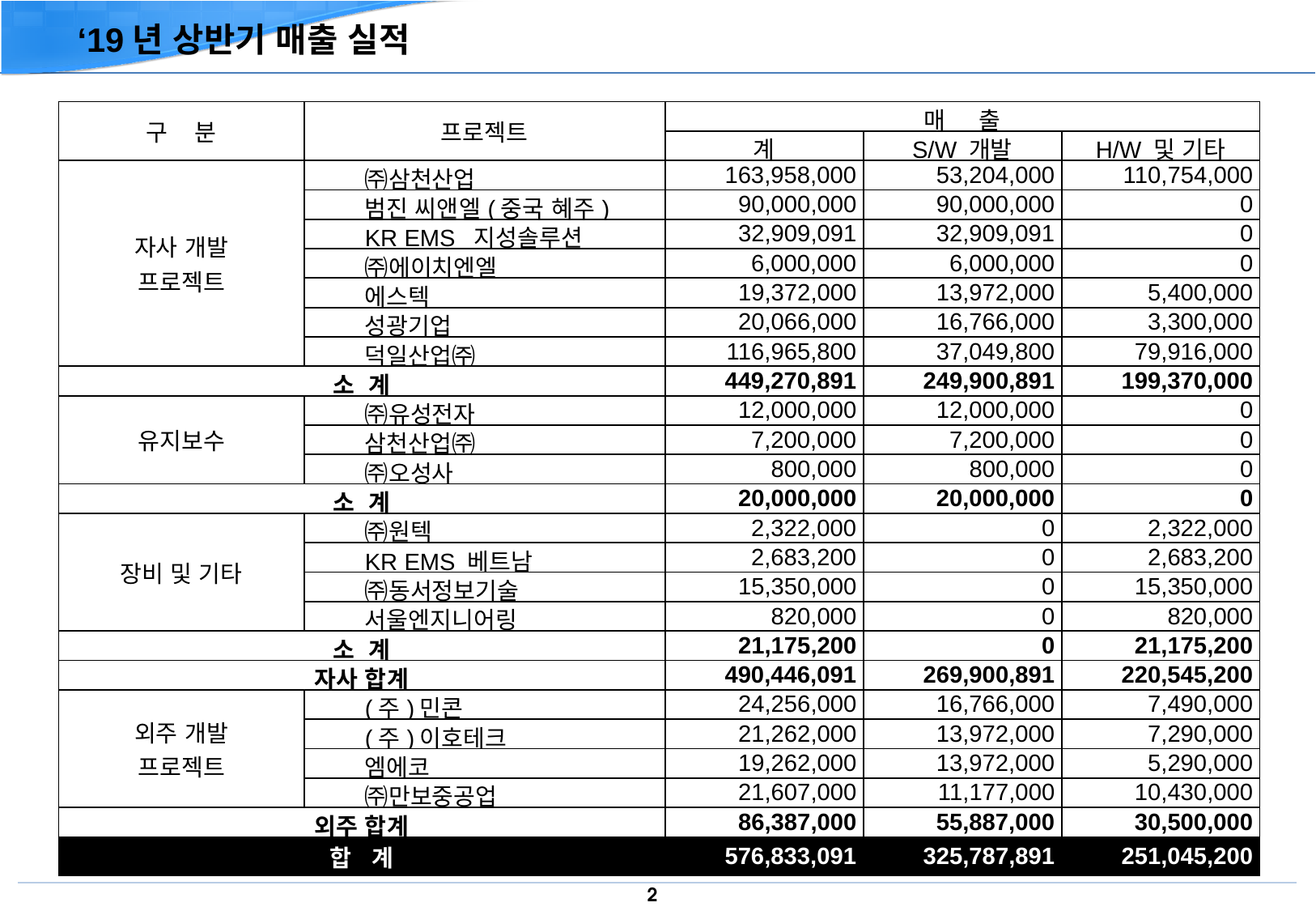

‘19년 상반기 매출 실적
| 구 분 | 프로젝트 | 매 출 |  |  |
| --- | --- | --- | --- | --- |
|  |  | 계 | S/W 개발 | H/W 및 기타 |
| 자사 개발 프로젝트 | ㈜삼천산업 | 163,958,000 | 53,204,000 | 110,754,000 |
|  | 범진 씨앤엘(중국 혜주) | 90,000,000 | 90,000,000 | 0 |
|  | KR EMS\_지성솔루션 | 32,909,091 | 32,909,091 | 0 |
|  | ㈜에이치엔엘 | 6,000,000 | 6,000,000 | 0 |
|  | 에스텍 | 19,372,000 | 13,972,000 | 5,400,000 |
|  | 성광기업 | 20,066,000 | 16,766,000 | 3,300,000 |
|  | 덕일산업㈜ | 116,965,800 | 37,049,800 | 79,916,000 |
| 소 계 |  | 449,270,891 | 249,900,891 | 199,370,000 |
| 유지보수 | ㈜유성전자 | 12,000,000 | 12,000,000 | 0 |
|  | 삼천산업㈜ | 7,200,000 | 7,200,000 | 0 |
|  | ㈜오성사 | 800,000 | 800,000 | 0 |
| 소 계 |  | 20,000,000 | 20,000,000 | 0 |
| 장비 및 기타 | ㈜원텍 | 2,322,000 | 0 | 2,322,000 |
|  | KR EMS 베트남 | 2,683,200 | 0 | 2,683,200 |
|  | ㈜동서정보기술 | 15,350,000 | 0 | 15,350,000 |
|  | 서울엔지니어링 | 820,000 | 0 | 820,000 |
| 소 계 |  | 21,175,200 | 0 | 21,175,200 |
| 자사 합계 |  | 490,446,091 | 269,900,891 | 220,545,200 |
| 외주 개발 프로젝트 | (주)민콘 | 24,256,000 | 16,766,000 | 7,490,000 |
|  | (주)이호테크 | 21,262,000 | 13,972,000 | 7,290,000 |
|  | 엠에코 | 19,262,000 | 13,972,000 | 5,290,000 |
|  | ㈜만보중공업 | 21,607,000 | 11,177,000 | 10,430,000 |
| 외주 합계 |  | 86,387,000 | 55,887,000 | 30,500,000 |
| 합 계 |  | 576,833,091 | 325,787,891 | 251,045,200 |